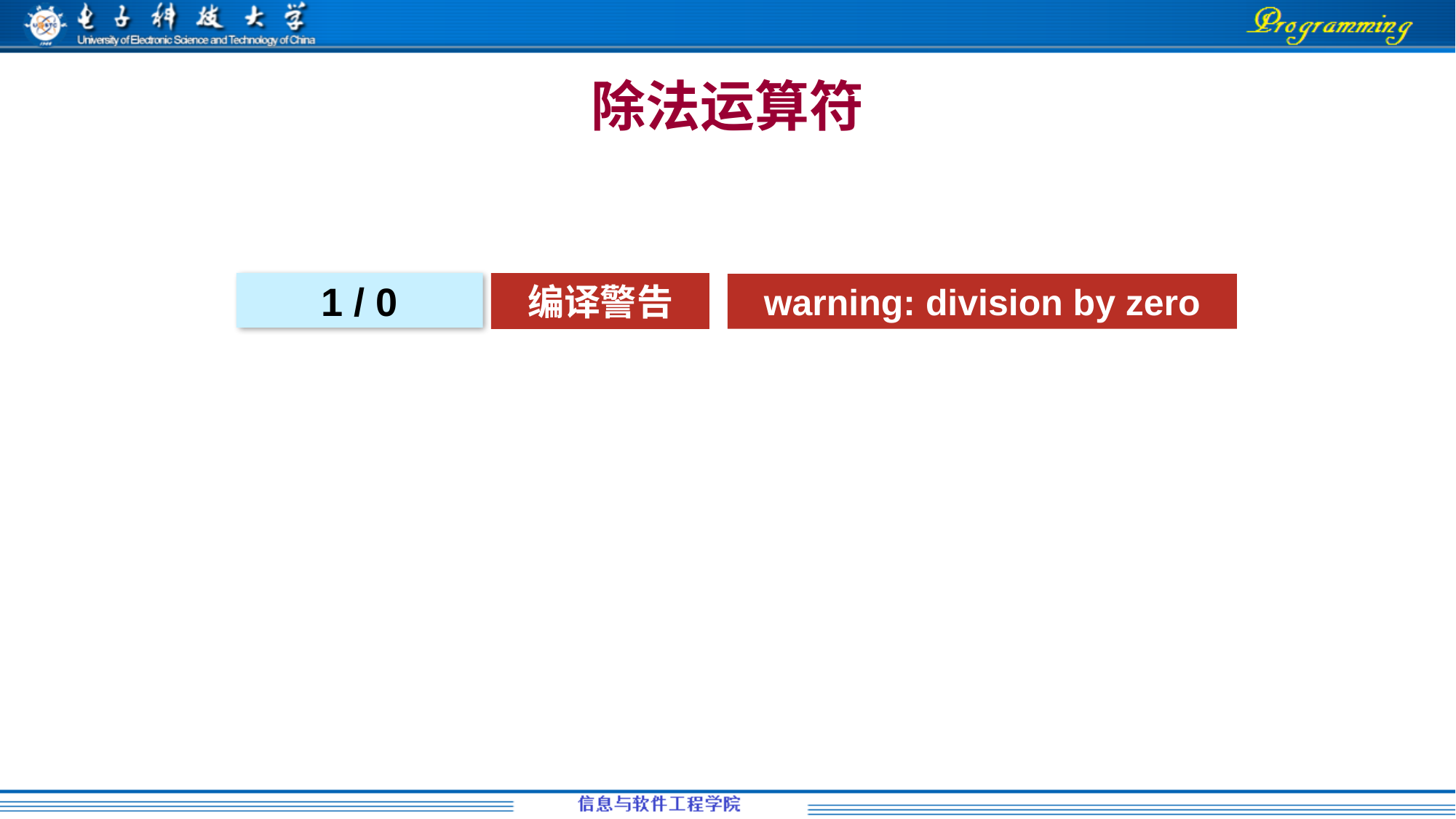

除法运算符
1 / 0
编译警告
warning: division by zero